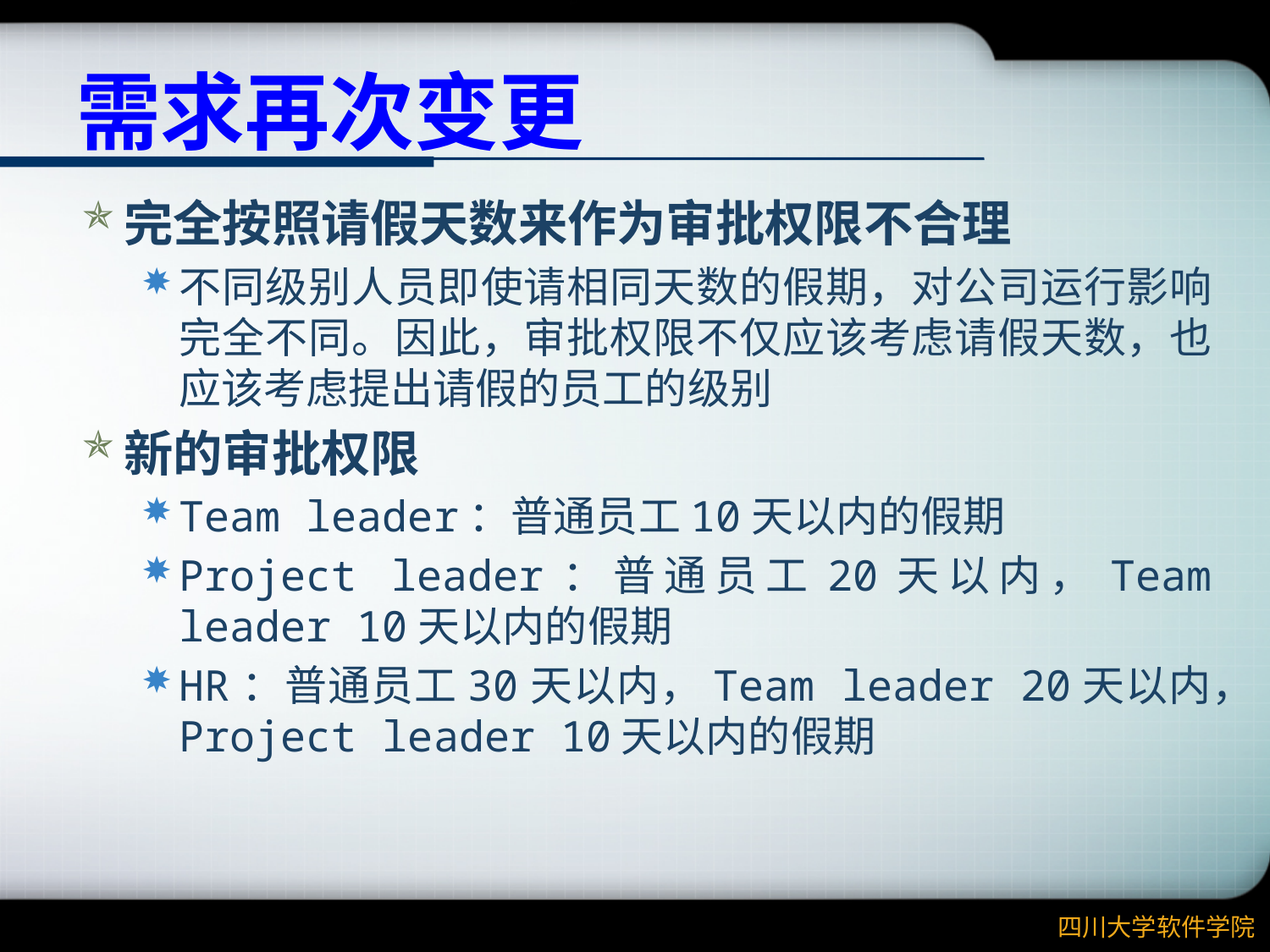

# 需求再次变更
完全按照请假天数来作为审批权限不合理
不同级别人员即使请相同天数的假期，对公司运行影响完全不同。因此，审批权限不仅应该考虑请假天数，也应该考虑提出请假的员工的级别
新的审批权限
Team leader：普通员工10天以内的假期
Project leader：普通员工20天以内，Team leader 10天以内的假期
HR：普通员工30天以内，Team leader 20天以内，Project leader 10天以内的假期